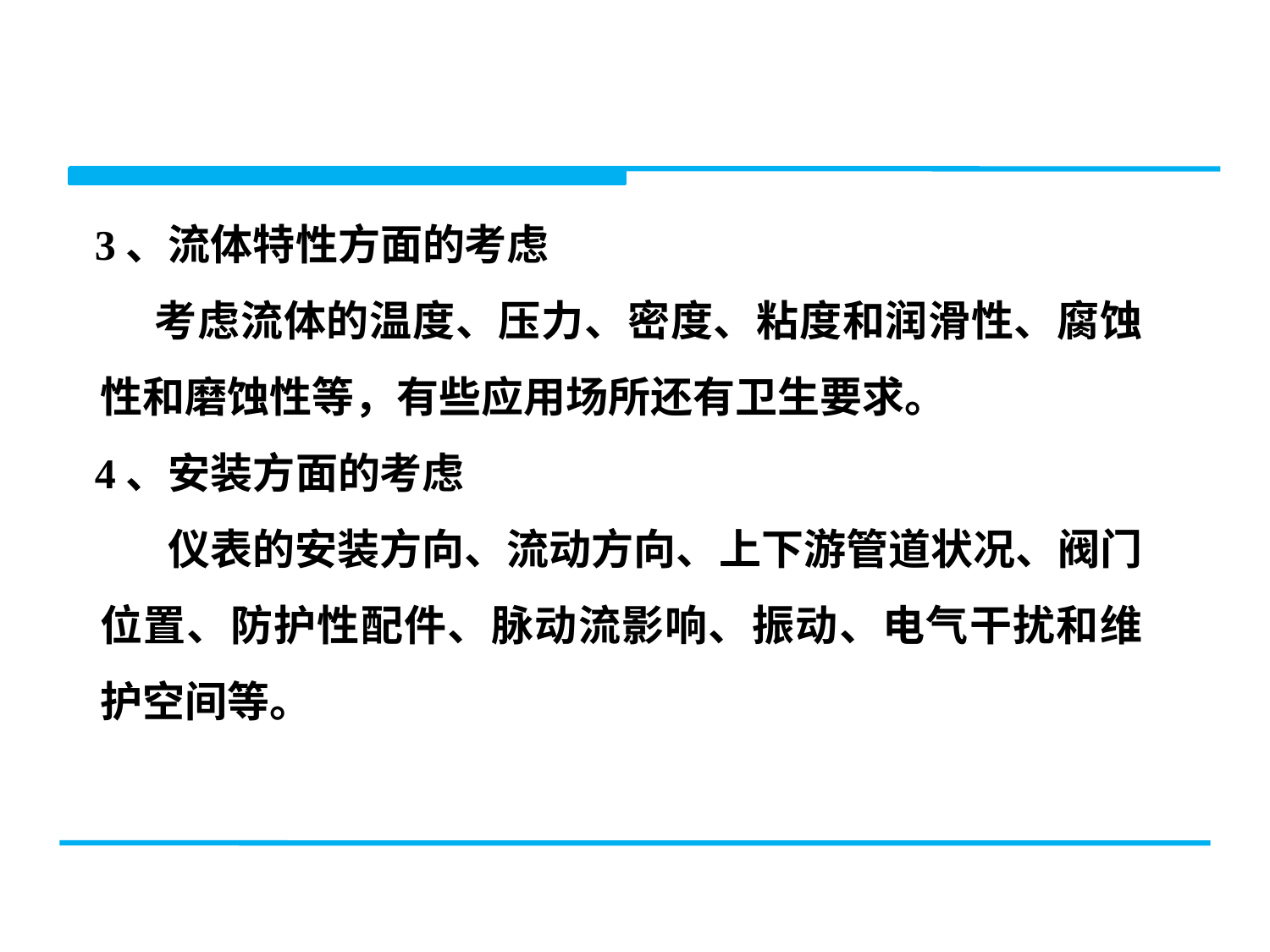

3、流体特性方面的考虑
         考虑流体的温度、压力、密度、粘度和润滑性、腐蚀性和磨蚀性等，有些应用场所还有卫生要求。
    4、安装方面的考虑
           仪表的安装方向、流动方向、上下游管道状况、阀门位置、防护性配件、脉动流影响、振动、电气干扰和维护空间等。